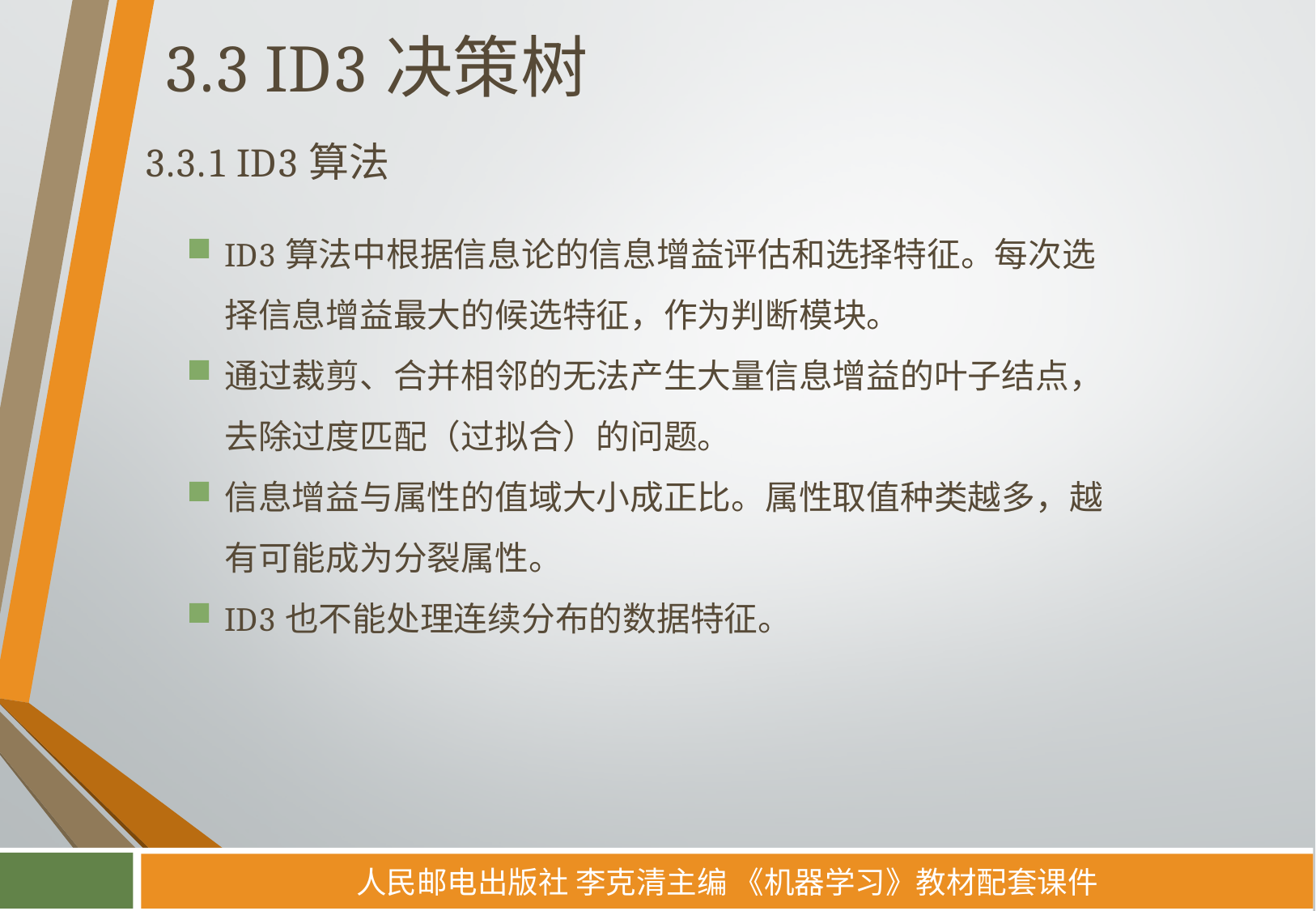

# 3.3 ID3决策树
3.3.1 ID3算法
ID3算法中根据信息论的信息增益评估和选择特征。每次选择信息增益最大的候选特征，作为判断模块。
通过裁剪、合并相邻的无法产生大量信息增益的叶子结点，去除过度匹配（过拟合）的问题。
信息增益与属性的值域大小成正比。属性取值种类越多，越有可能成为分裂属性。
ID3也不能处理连续分布的数据特征。